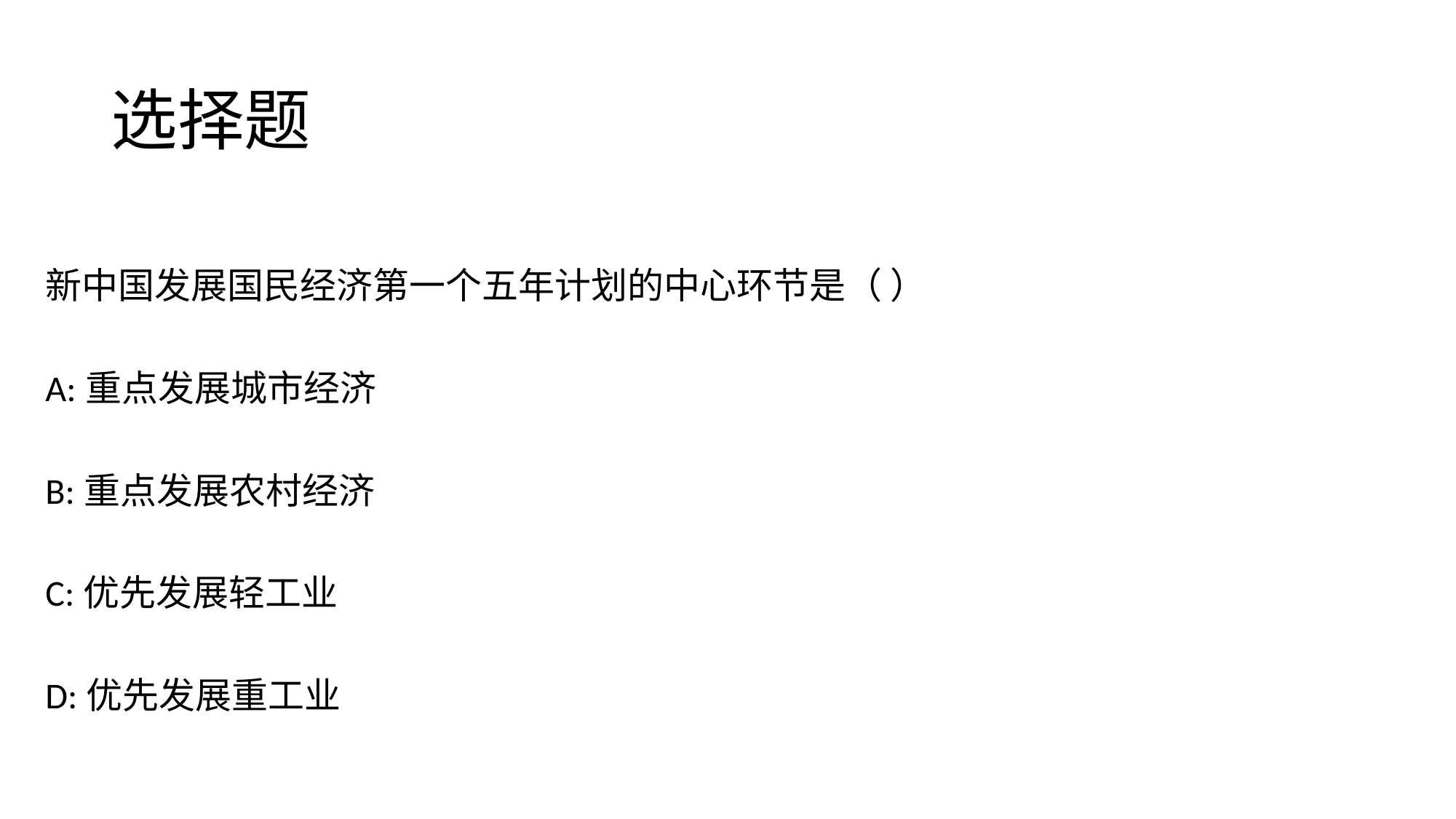

# 选择题
新中国发展国民经济第一个五年计划的中心环节是（ ）
A:重点发展城市经济
B:重点发展农村经济
C:优先发展轻工业
D:优先发展重工业